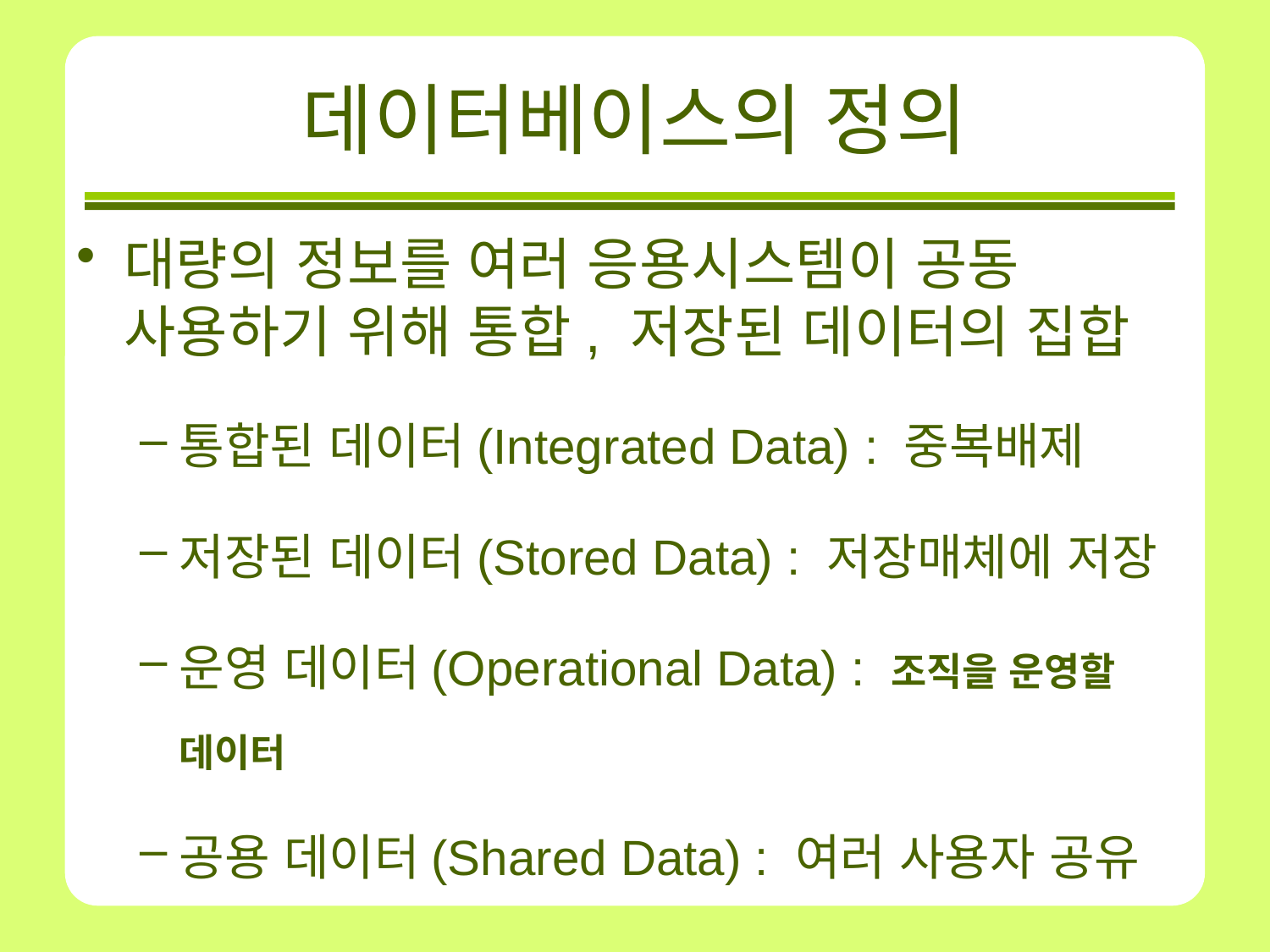

# 데이터베이스의 정의
대량의 정보를 여러 응용시스템이 공동 사용하기 위해 통합, 저장된 데이터의 집합
통합된 데이터(Integrated Data) : 중복배제
저장된 데이터(Stored Data) : 저장매체에 저장
운영 데이터(Operational Data) : 조직을 운영할 데이터
공용 데이터(Shared Data) : 여러 사용자 공유